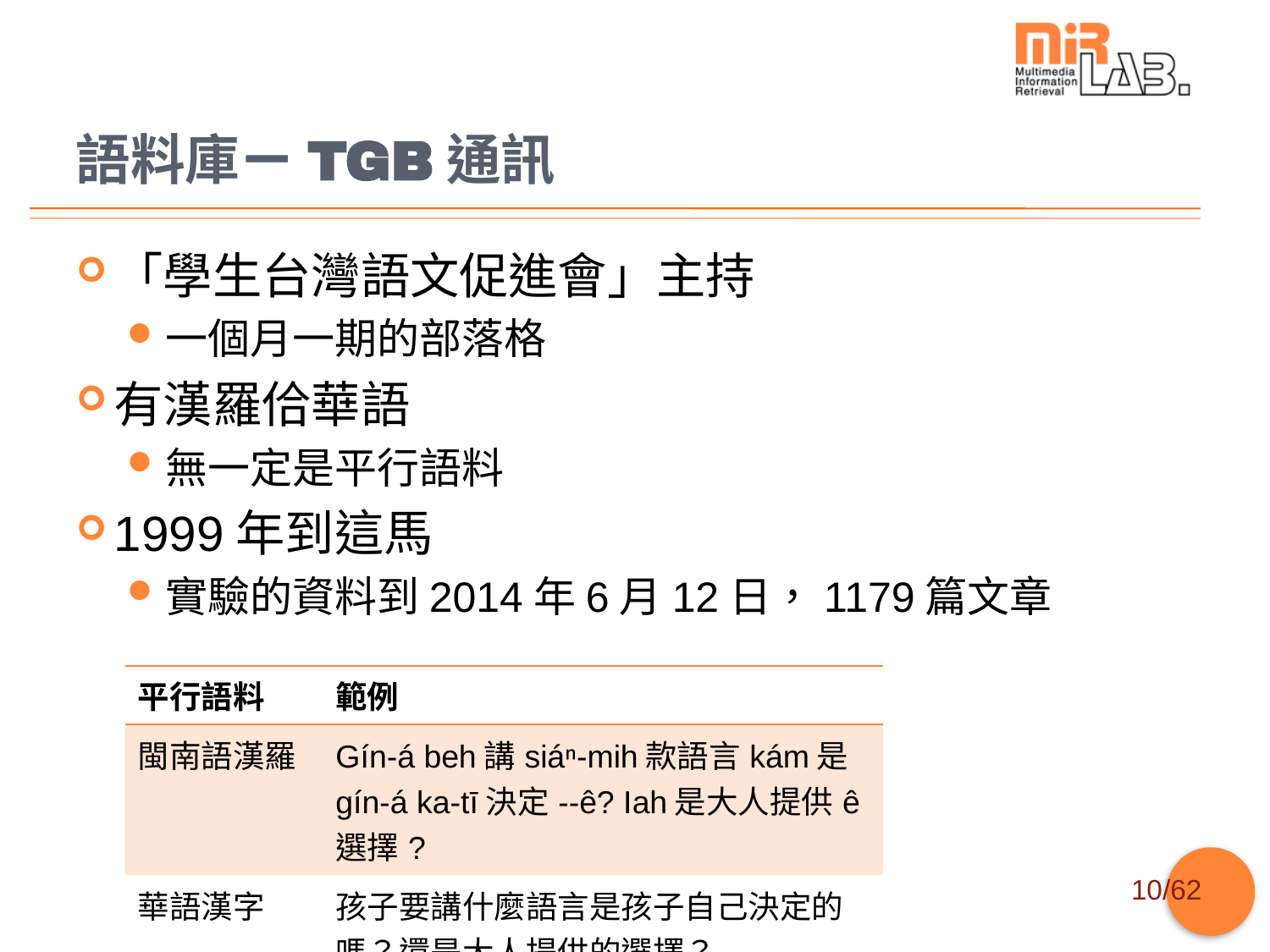

# 語料庫ㄧTGB通訊
「學生台灣語文促進會」主持
一個月一期的部落格
有漢羅佮華語
無一定是平行語料
1999年到這馬
實驗的資料到2014年6月12日，1179篇文章
| 平行語料 | 範例 |
| --- | --- |
| 閩南語漢羅 | Gín-á beh講siáⁿ-mih款語言kám是gín-á ka-tī決定--ê? Iah是大人提供ê選擇? |
| 華語漢字 | 孩子要講什麼語言是孩子自己決定的嗎？還是大人提供的選擇？ |